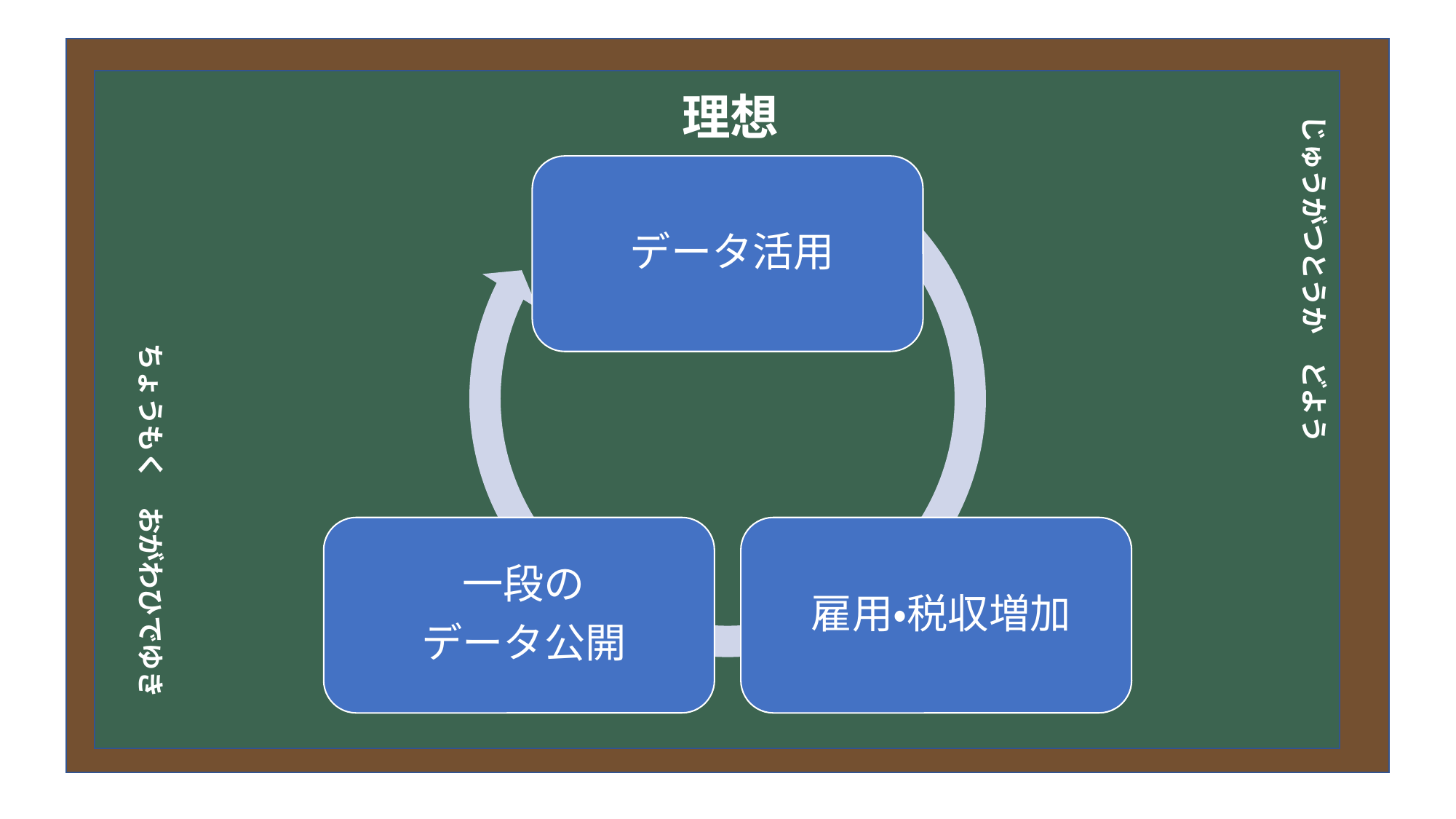

# 今日の目次

理想
じゅうがつとうか　どよう

データ活用
雇用・税収増加
一段の
データ公開
DXについて
中小企業の問題
解決提案
まとめ
ちょうもく　おがわひでゆき